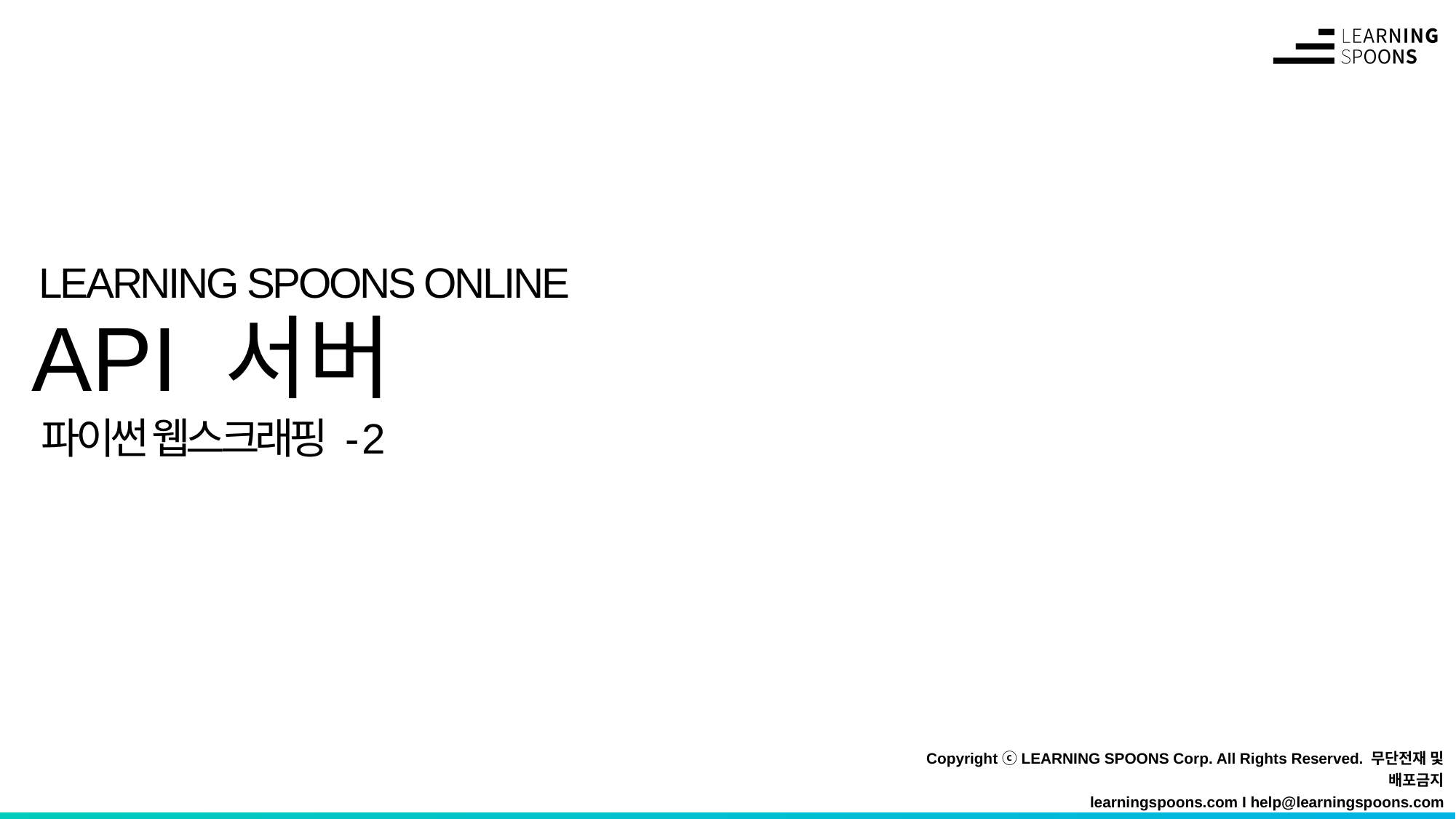

# API 서버
파이썬 웹스크래핑 - 2